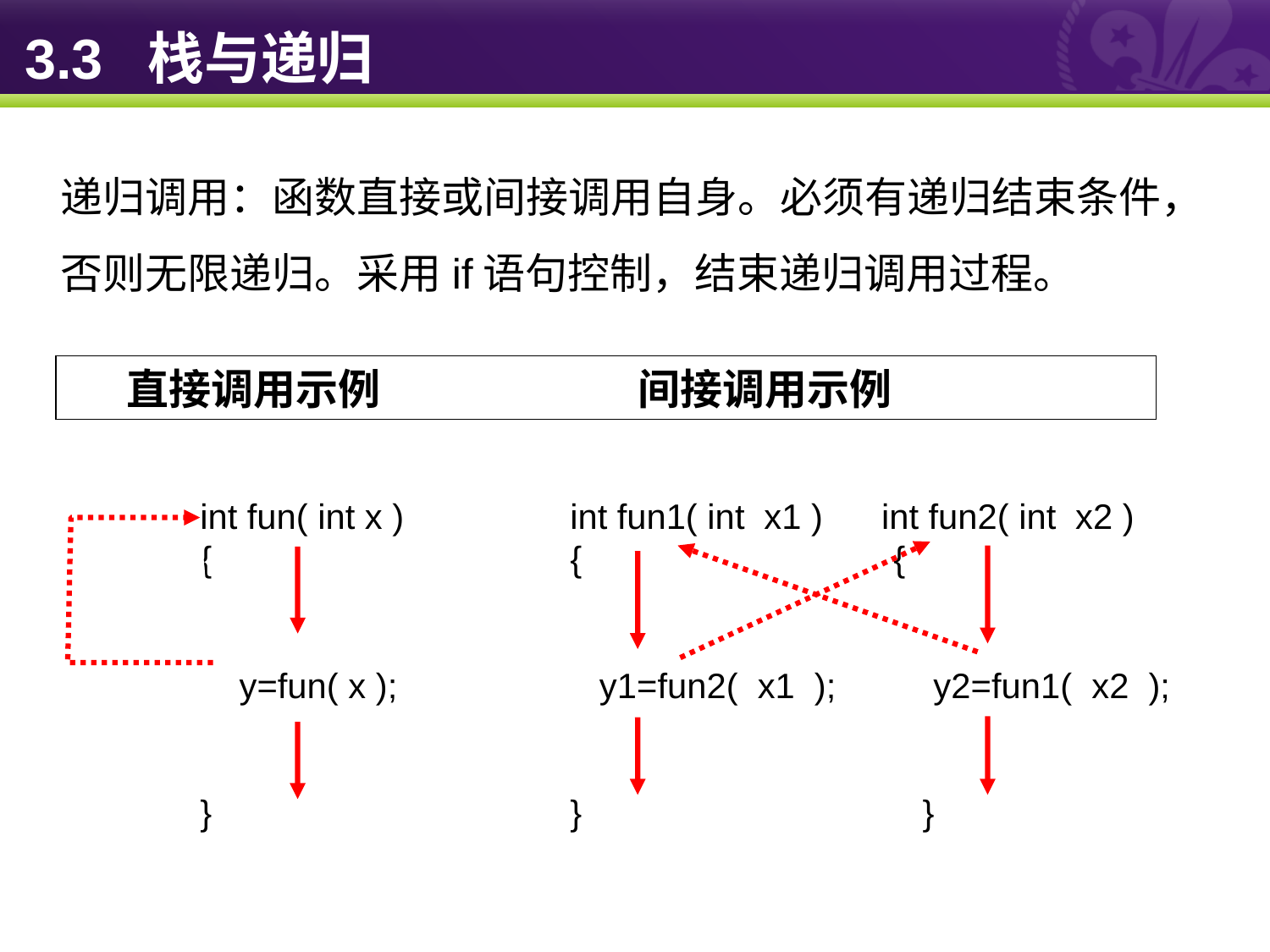

# 3.3  栈与递归
递归调用：函数直接或间接调用自身。必须有递归结束条件，否则无限递归。采用if语句控制，结束递归调用过程。
       直接调用示例                           间接调用示例

int fun( int x )
{

    y=fun( x );

}

int fun1( int  x1 )      int fun2( int  x2 )
{                                {

   y1=fun2(  x1  );          y2=fun1(  x2  );

}                                   }